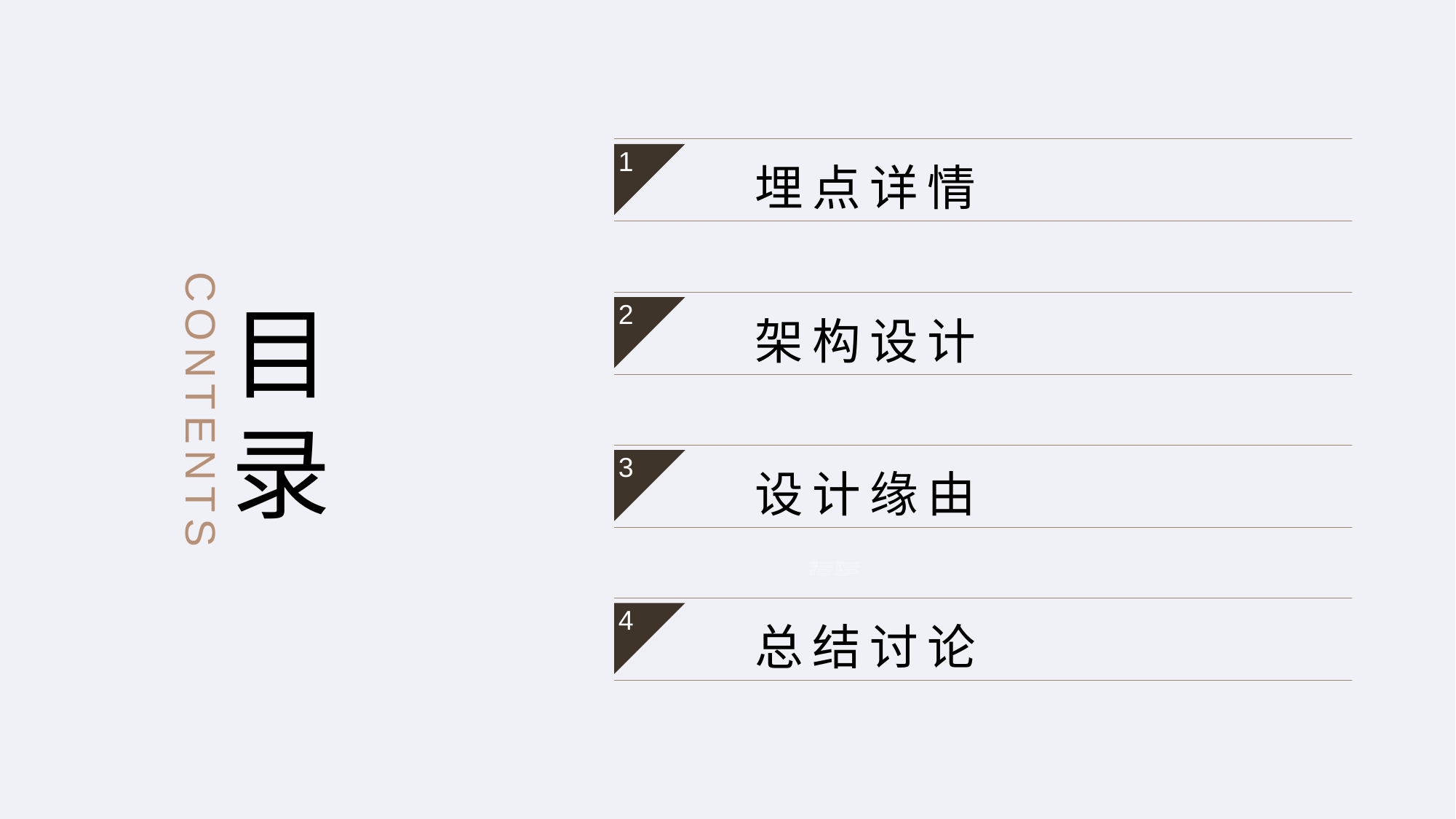

埋点详情
1
   架构设计
2
   设计缘由
3
   总结讨论
4
目
录
CONTENTS